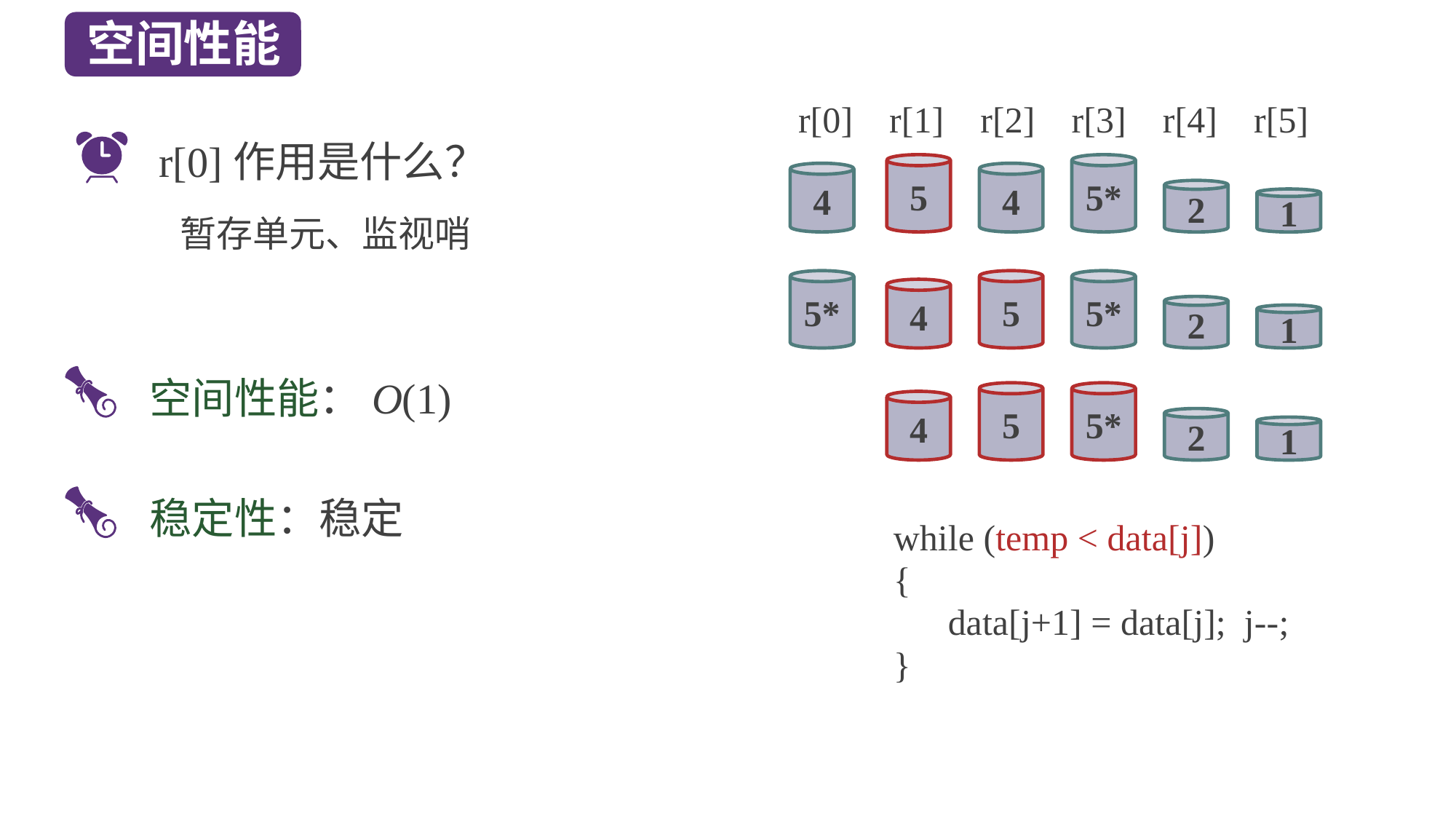

空间性能

 r[0]    r[1]    r[2]    r[3]    r[4]    r[5]
 r[0]作用是什么？

5
5*
4
4
2
1
 暂存单元、监视哨
5*
5
5*
4
2
1
 空间性能：O(1)

5
5*
4
2
1
 稳定性：稳定

while (temp < data[j])
{
      data[j+1] = data[j];  j--;
}